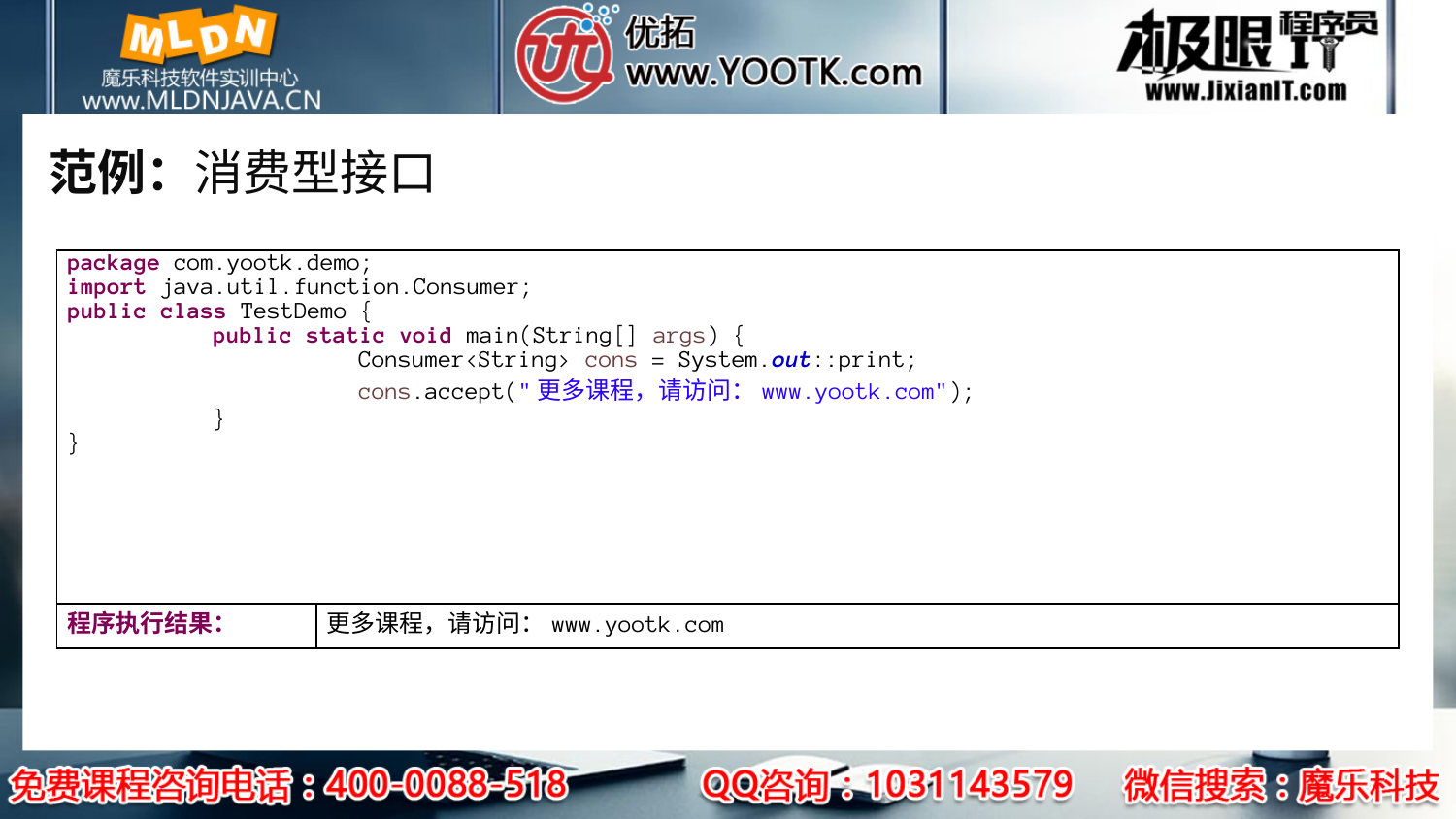

# 范例：消费型接口
| package com.yootk.demo; import java.util.function.Consumer; public class TestDemo { public static void main(String[] args) { Consumer<String> cons = System.out::print; cons.accept("更多课程，请访问：www.yootk.com"); } } |  |
| --- | --- |
| 程序执行结果： | 更多课程，请访问：www.yootk.com |